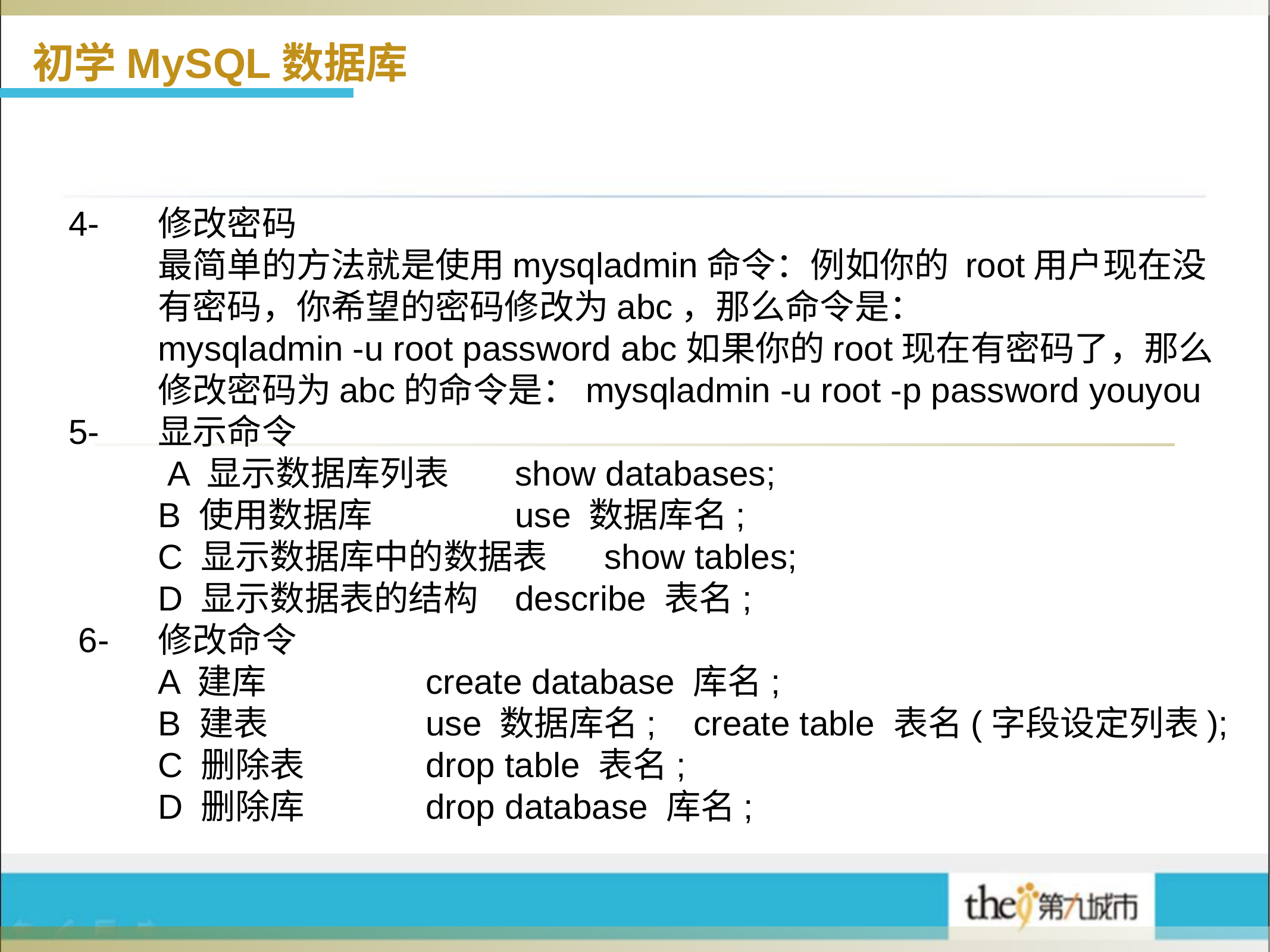

初学MySQL数据库

4- 	修改密码
	最简单的方法就是使用mysqladmin命令：例如你的 root用户现在没
	有密码，你希望的密码修改为abc，那么命令是：
	mysqladmin -u root password abc如果你的root现在有密码了，那么
	修改密码为abc的命令是：mysqladmin -u root -p password youyou
5- 	显示命令
	 A 显示数据库列表	show databases;
	B 使用数据库		use 数据库名;
	C 显示数据库中的数据表	show tables;
	D 显示数据表的结构	describe 表名;
 6- 	修改命令
	A 建库		create database 库名;
	B 建表		use 数据库名;	create table 表名(字段设定列表);
	C 删除表		drop table 表名;
	D 删除库		drop database 库名;
程序员
秘书